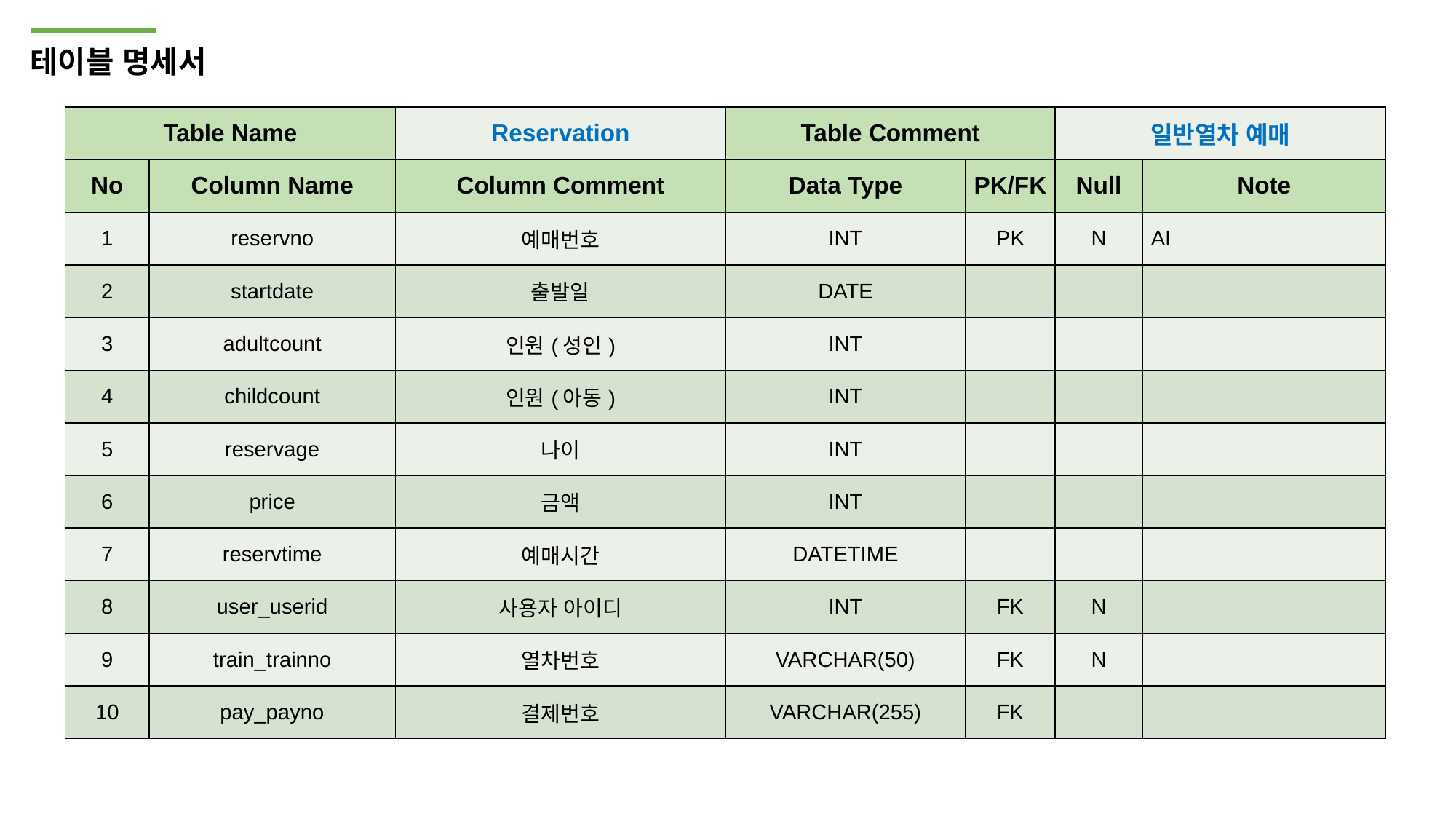

테이블 명세서
| Table Name |  | Reservation | Table Comment |  | 일반열차 예매 |  |
| --- | --- | --- | --- | --- | --- | --- |
| No | Column Name | Column Comment | Data Type | PK/FK | Null | Note |
| 1 | reservno | 예매번호 | INT | PK | N | AI |
| 2 | startdate | 출발일 | DATE |  |  |  |
| 3 | adultcount | 인원(성인) | INT |  |  |  |
| 4 | childcount | 인원(아동) | INT |  |  |  |
| 5 | reservage | 나이 | INT |  |  |  |
| 6 | price | 금액 | INT |  |  |  |
| 7 | reservtime | 예매시간 | DATETIME |  |  |  |
| 8 | user\_userid | 사용자 아이디 | INT | FK | N |  |
| 9 | train\_trainno | 열차번호 | VARCHAR(50) | FK | N |  |
| 10 | pay\_payno | 결제번호 | VARCHAR(255) | FK |  |  |